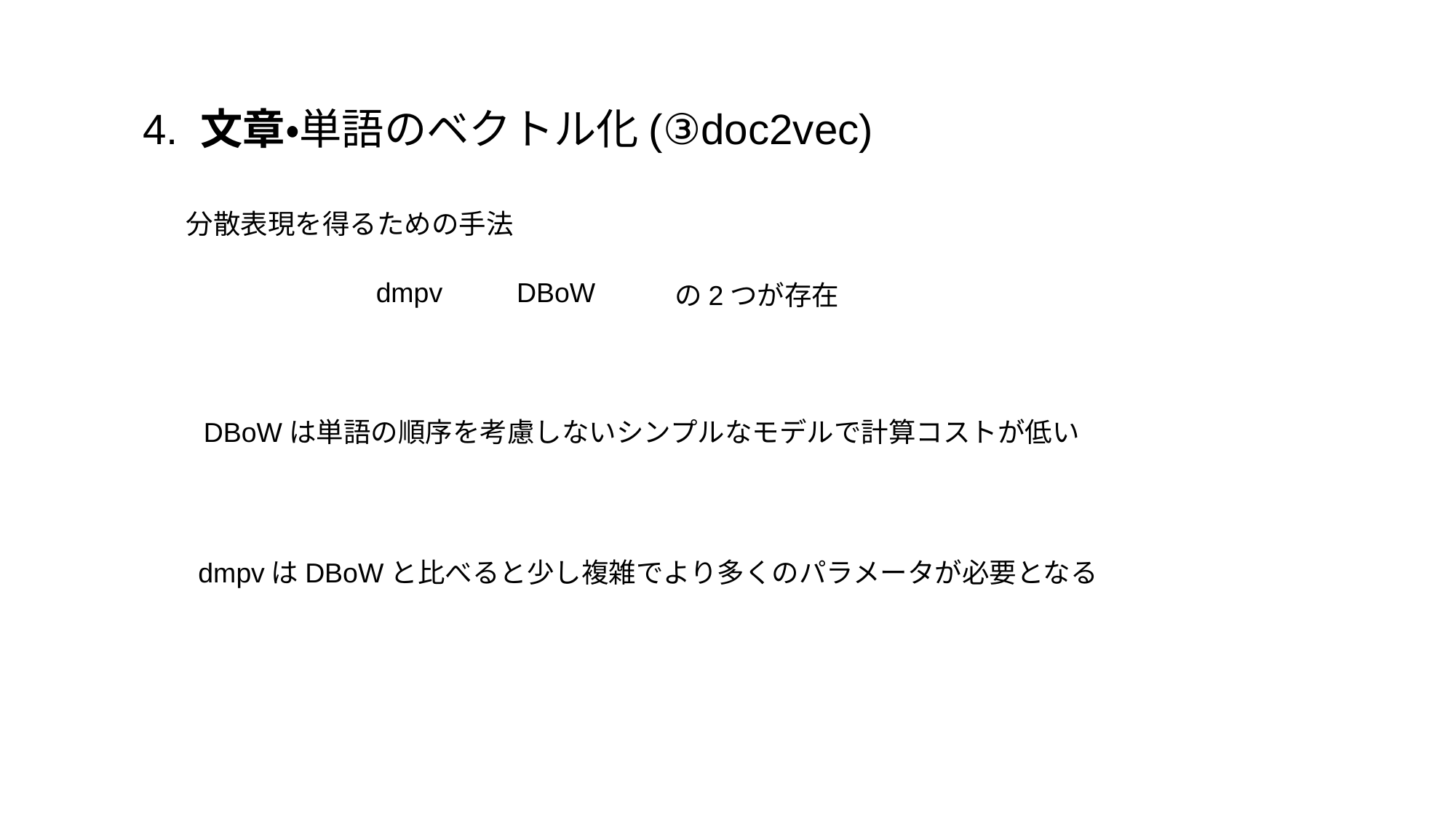

4. 文章・単語のベクトル化(③doc2vec)
分散表現を得るための手法
dmpv
DBoW
の2つが存在
DBoWは単語の順序を考慮しないシンプルなモデルで計算コストが低い
dmpvはDBoWと比べると少し複雑でより多くのパラメータが必要となる